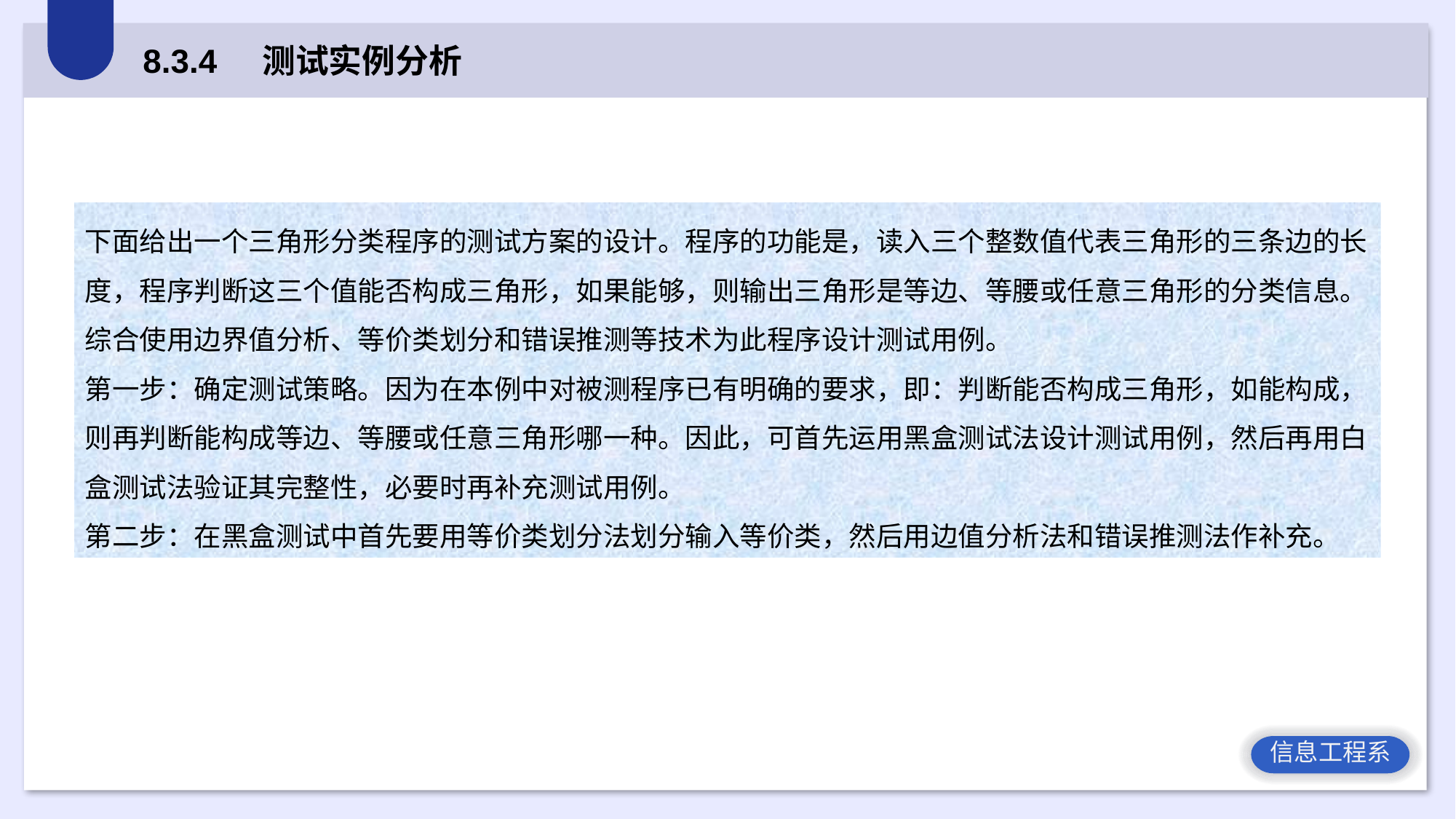

8.3.4    测试实例分析
下面给出一个三角形分类程序的测试方案的设计。程序的功能是，读入三个整数值代表三角形的三条边的长度，程序判断这三个值能否构成三角形，如果能够，则输出三角形是等边、等腰或任意三角形的分类信息。
综合使用边界值分析、等价类划分和错误推测等技术为此程序设计测试用例。
第一步：确定测试策略。因为在本例中对被测程序已有明确的要求，即：判断能否构成三角形，如能构成，则再判断能构成等边、等腰或任意三角形哪一种。因此，可首先运用黑盒测试法设计测试用例，然后再用白盒测试法验证其完整性，必要时再补充测试用例。
第二步：在黑盒测试中首先要用等价类划分法划分输入等价类，然后用边值分析法和错误推测法作补充。